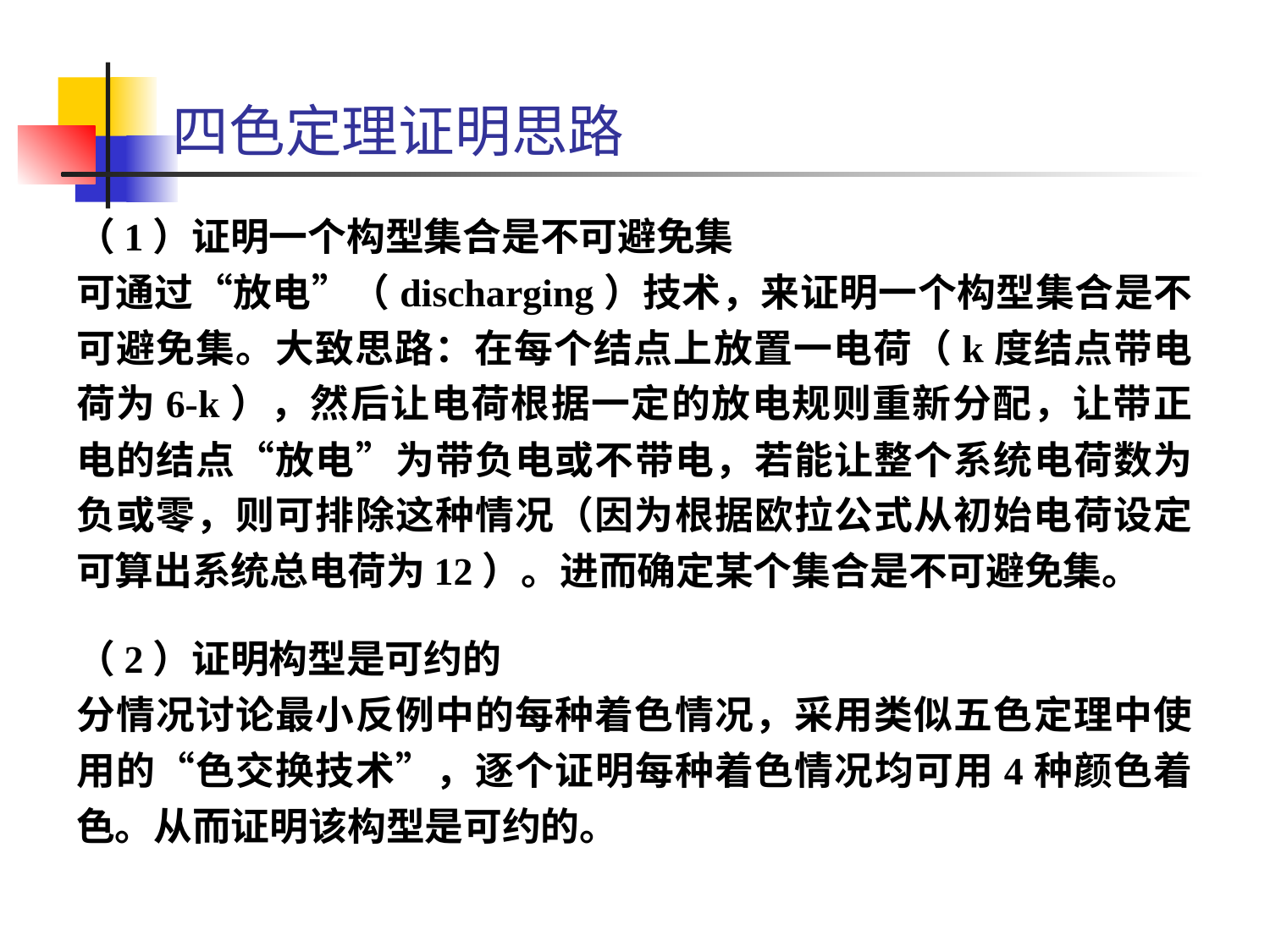

# 四色定理证明思路
（1）证明一个构型集合是不可避免集
可通过“放电”（discharging）技术，来证明一个构型集合是不可避免集。大致思路：在每个结点上放置一电荷（k度结点带电荷为6-k），然后让电荷根据一定的放电规则重新分配，让带正电的结点“放电”为带负电或不带电，若能让整个系统电荷数为负或零，则可排除这种情况（因为根据欧拉公式从初始电荷设定可算出系统总电荷为12）。进而确定某个集合是不可避免集。
（2）证明构型是可约的
分情况讨论最小反例中的每种着色情况，采用类似五色定理中使用的“色交换技术”，逐个证明每种着色情况均可用4种颜色着色。从而证明该构型是可约的。
56